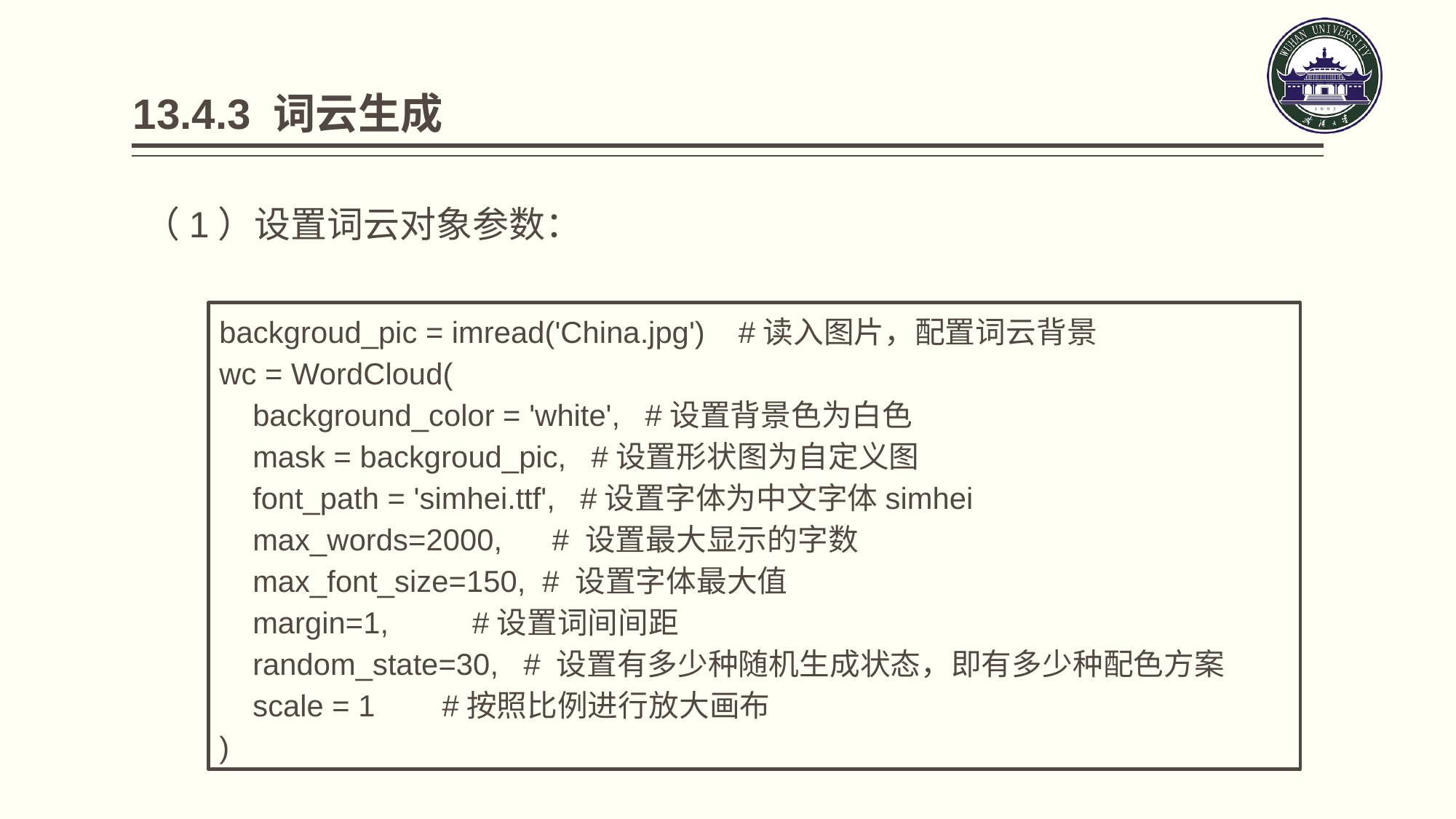

13.4.3 词云生成
（1）设置词云对象参数：

backgroud_pic = imread('China.jpg')    #读入图片，配置词云背景
wc = WordCloud(
    background_color = 'white',   #设置背景色为白色
    mask = backgroud_pic,   #设置形状图为自定义图
    font_path = 'simhei.ttf',   #设置字体为中文字体simhei
    max_words=2000,      # 设置最大显示的字数
    max_font_size=150,  # 设置字体最大值
    margin=1,          #设置词间间距
    random_state=30,   # 设置有多少种随机生成状态，即有多少种配色方案
    scale = 1        #按照比例进行放大画布
)